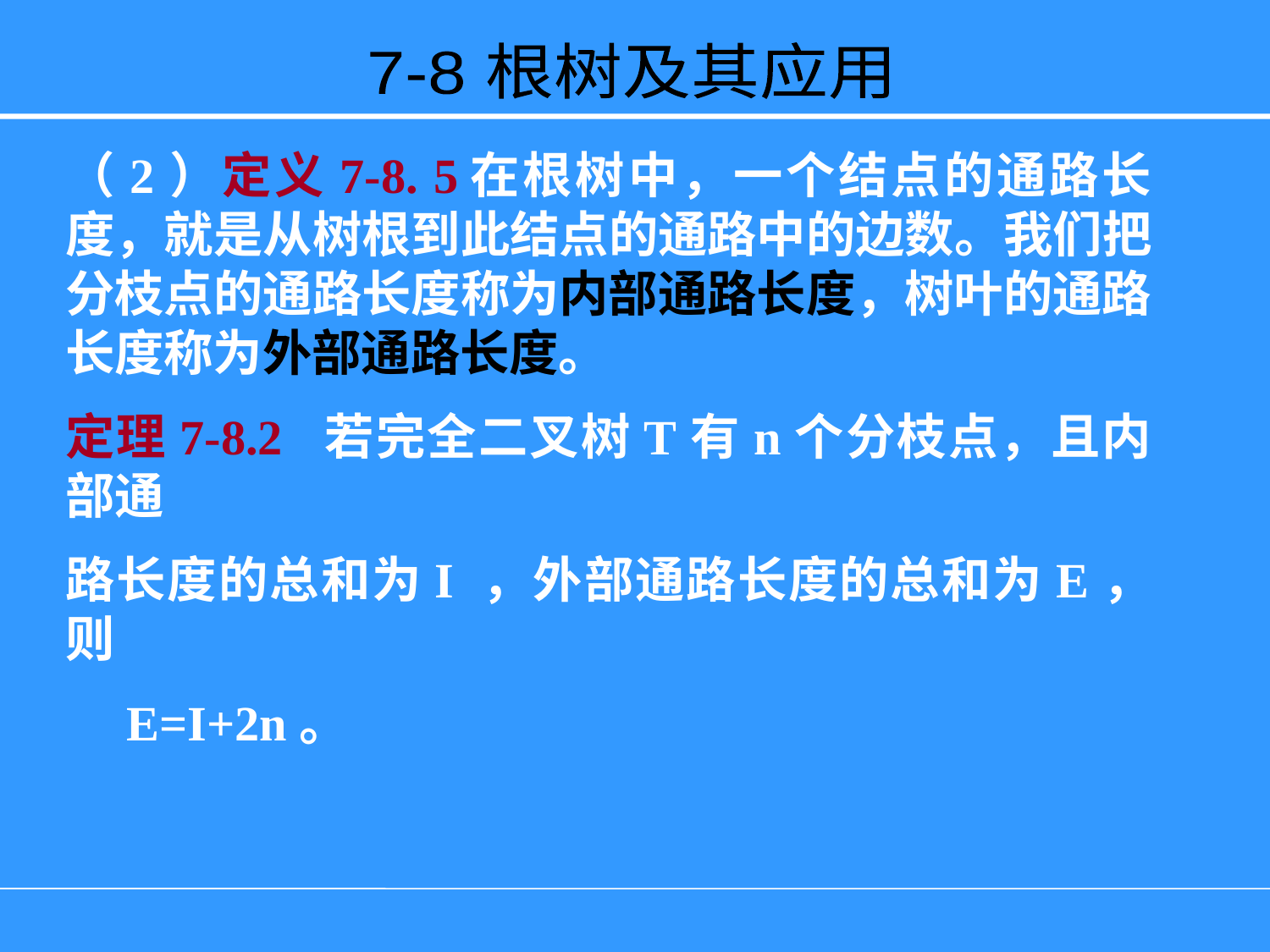

7-8 根树及其应用

（2）定义7-8. 5	在根树中，一个结点的通路长度，就是从树根到此结点的通路中的边数。我们把分枝点的通路长度称为内部通路长度，树叶的通路长度称为外部通路长度。
定理7-8.2  若完全二叉树T有n个分枝点，且内部通
路长度的总和为I ，外部通路长度的总和为E，则
     E=I+2n。